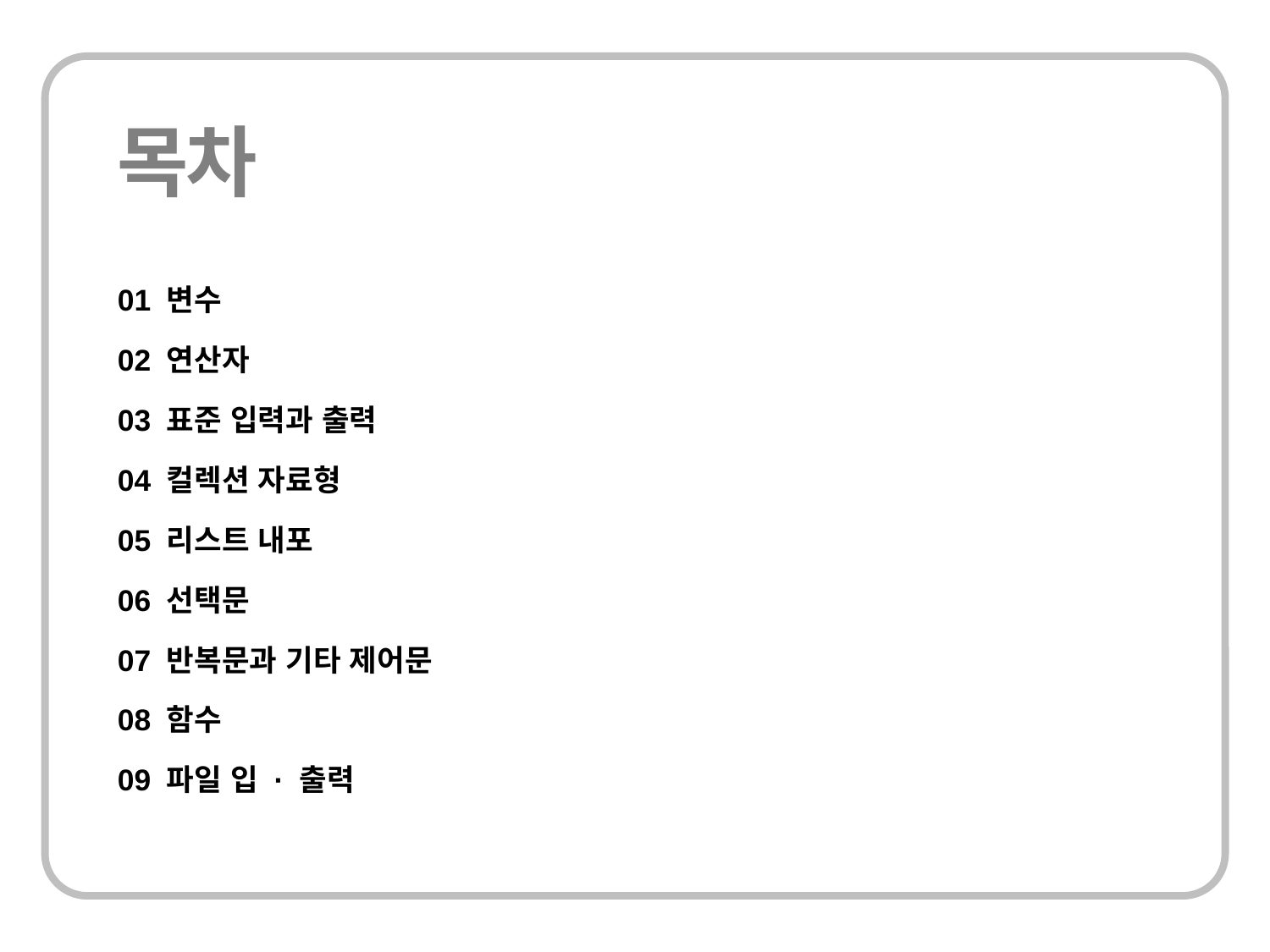

01 변수
02 연산자
03 표준 입력과 출력
04 컬렉션 자료형
05 리스트 내포
06 선택문
07 반복문과 기타 제어문
08 함수
09 파일 입 · 출력